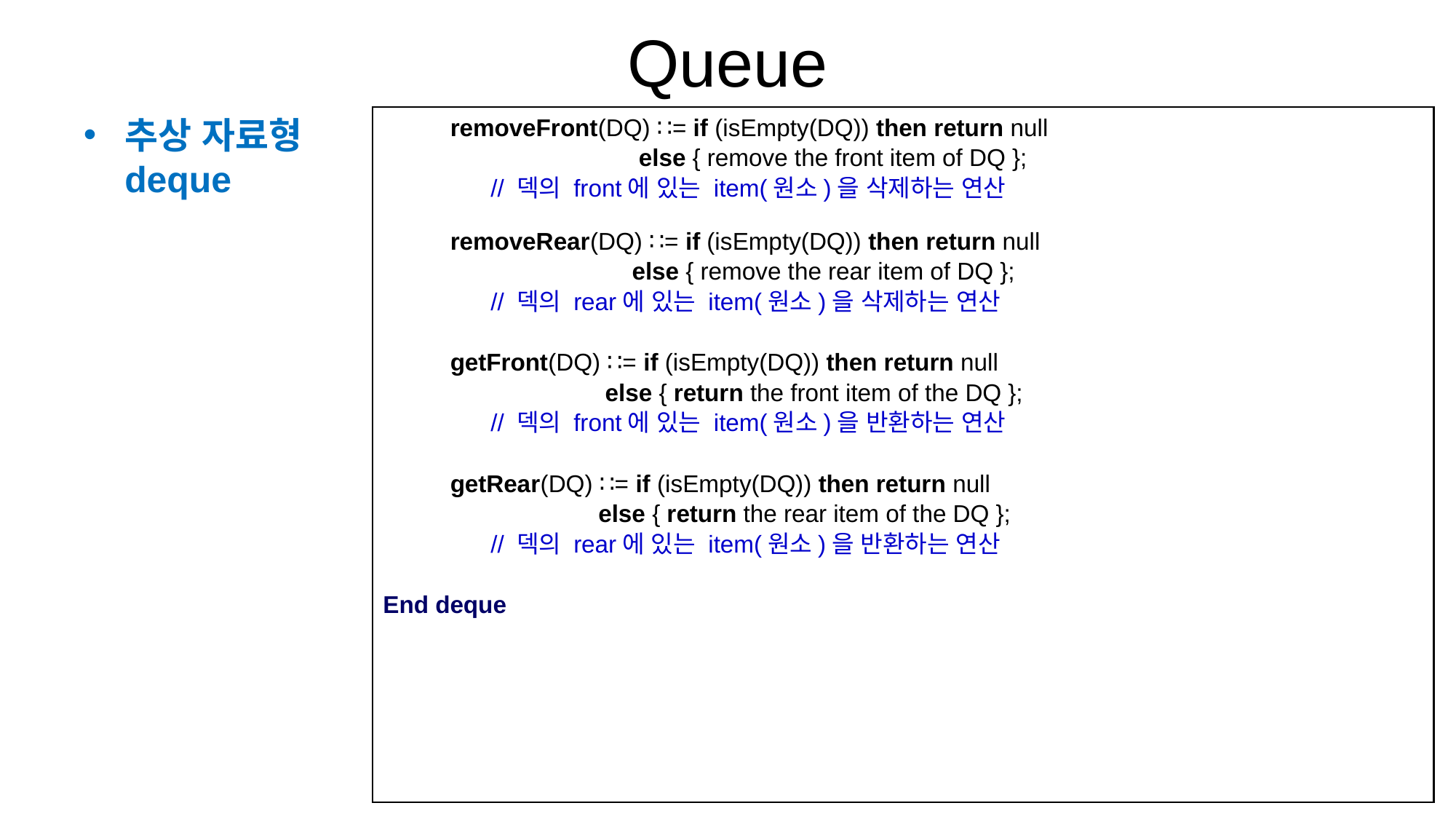

# Queue
추상 자료형 deque
          removeFront(DQ) ∷= if (isEmpty(DQ)) then return null
                                      else { remove the front item of DQ };
                // 덱의 front에 있는 item(원소)을 삭제하는 연산

          removeRear(DQ) ∷= if (isEmpty(DQ)) then return null
                                     else { remove the rear item of DQ };
                // 덱의 rear에 있는 item(원소)을 삭제하는 연산

          getFront(DQ) ∷= if (isEmpty(DQ)) then return null
                                 else { return the front item of the DQ };
                // 덱의 front에 있는 item(원소)을 반환하는 연산

          getRear(DQ) ∷= if (isEmpty(DQ)) then return null
                                else { return the rear item of the DQ };
                // 덱의 rear에 있는 item(원소)을 반환하는 연산

End deque